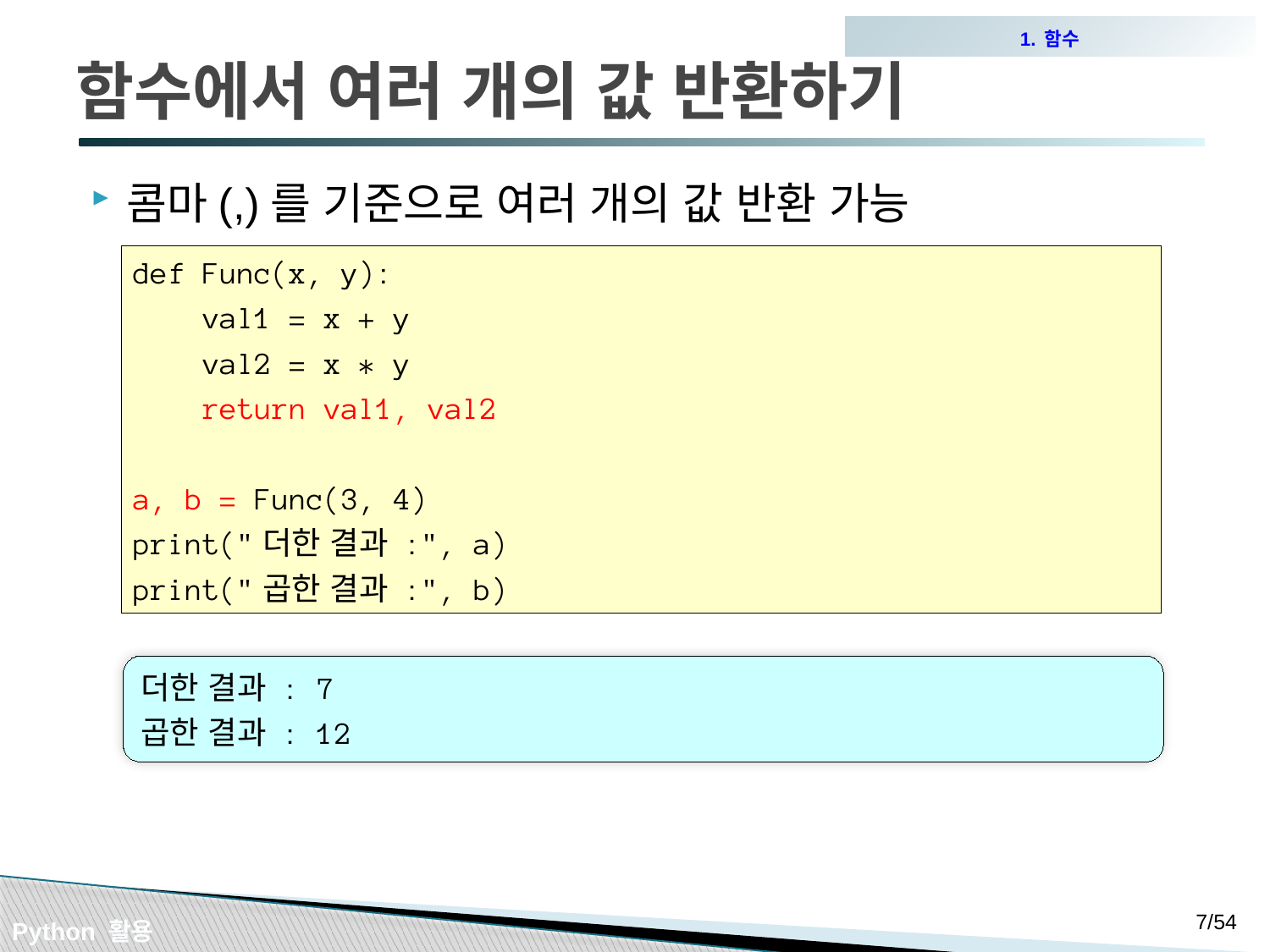

1. 함수
# 함수에서 여러 개의 값 반환하기
콤마(,)를 기준으로 여러 개의 값 반환 가능
def Func(x, y):
    val1 = x + y
    val2 = x * y
    return val1, val2

a, b = Func(3, 4)
print("더한 결과 :", a)
print("곱한 결과 :", b)
더한 결과 : 7
곱한 결과 : 12
7